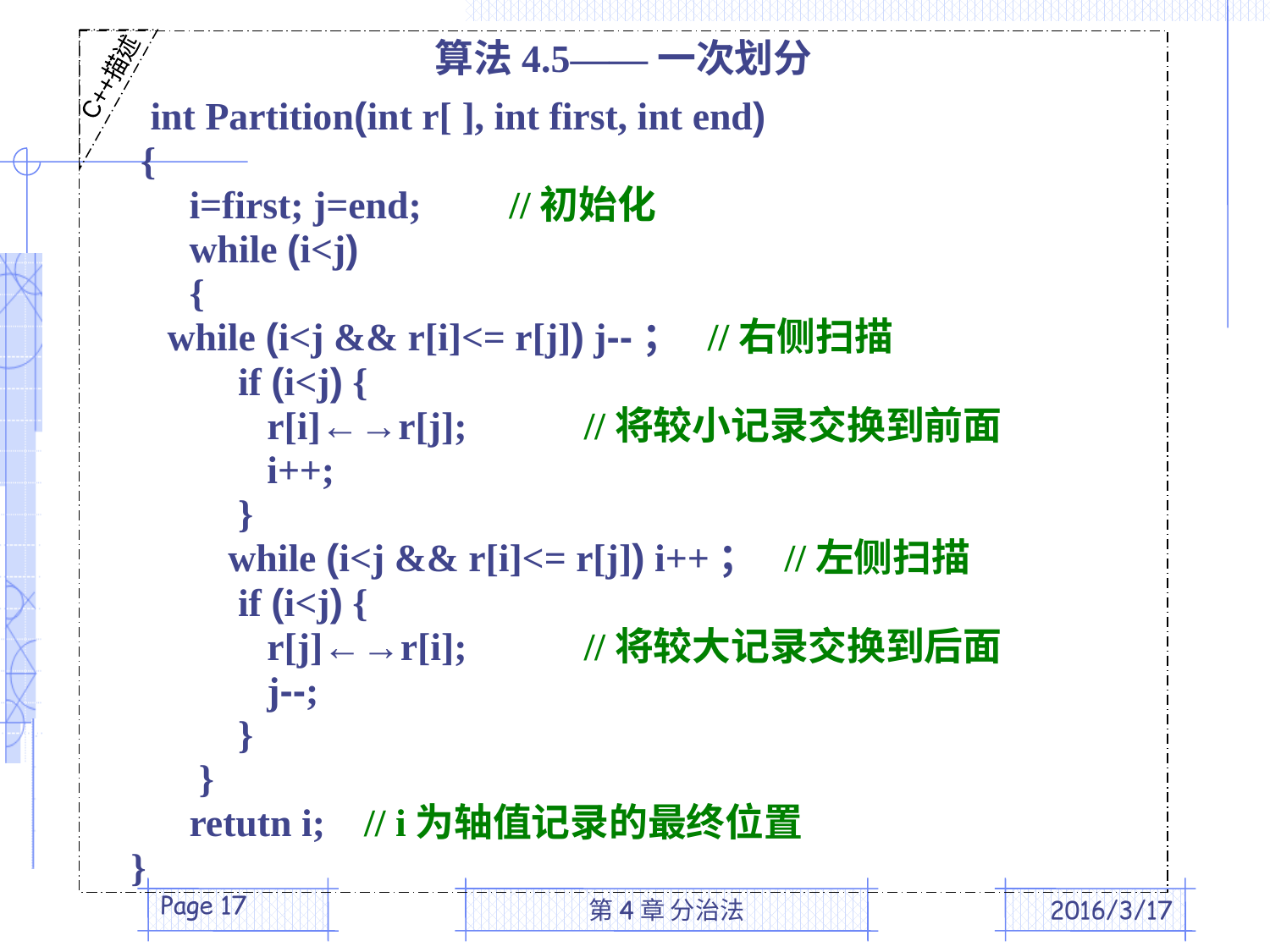

C++描述
算法4.5——一次划分
      int Partition(int r[ ], int first, int end)
     {
          i=first; j=end;         //初始化
          while (i<j)
          {
       while (i<j && r[i]<= r[j]) j--；  //右侧扫描
               if (i<j) {
                  r[i]←→r[j];            //将较小记录交换到前面
                  i++;
               }
              while (i<j && r[i]<= r[j]) i++；  //左侧扫描
               if (i<j) {
                  r[j]←→r[i];            //将较大记录交换到后面
                  j--;
               }
           }
          retutn i;    // i为轴值记录的最终位置
    }
Page 17
第4章 分治法
2016/3/17